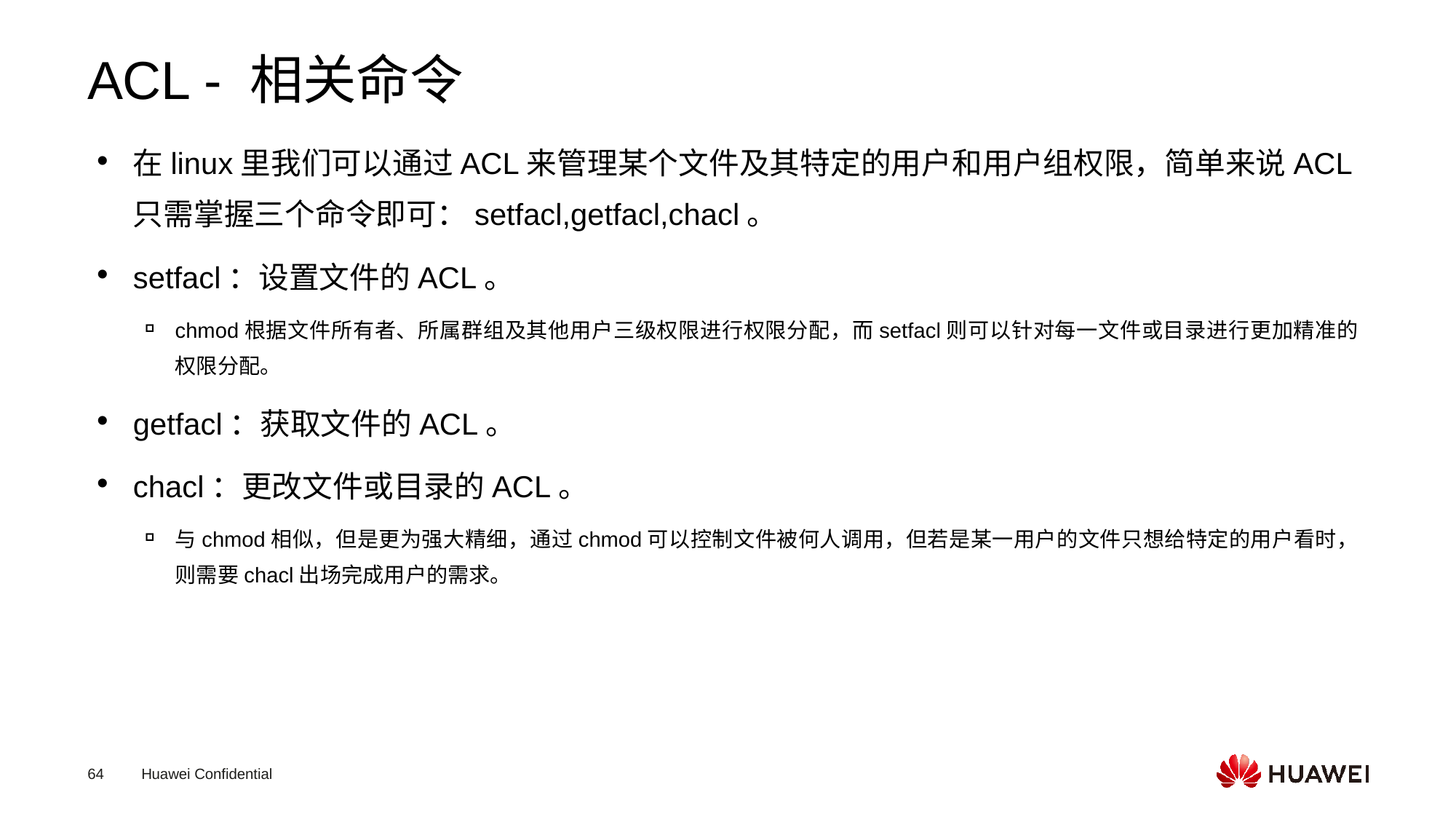

# ACL - 相关命令
在linux里我们可以通过ACL来管理某个文件及其特定的用户和用户组权限，简单来说ACL只需掌握三个命令即可：setfacl,getfacl,chacl。
setfacl：设置文件的ACL。
chmod根据文件所有者、所属群组及其他用户三级权限进行权限分配，而setfacl则可以针对每一文件或目录进行更加精准的权限分配。
getfacl：获取文件的ACL。
chacl：更改文件或目录的ACL。
与chmod相似，但是更为强大精细，通过chmod可以控制文件被何人调用，但若是某一用户的文件只想给特定的用户看时，则需要chacl出场完成用户的需求。